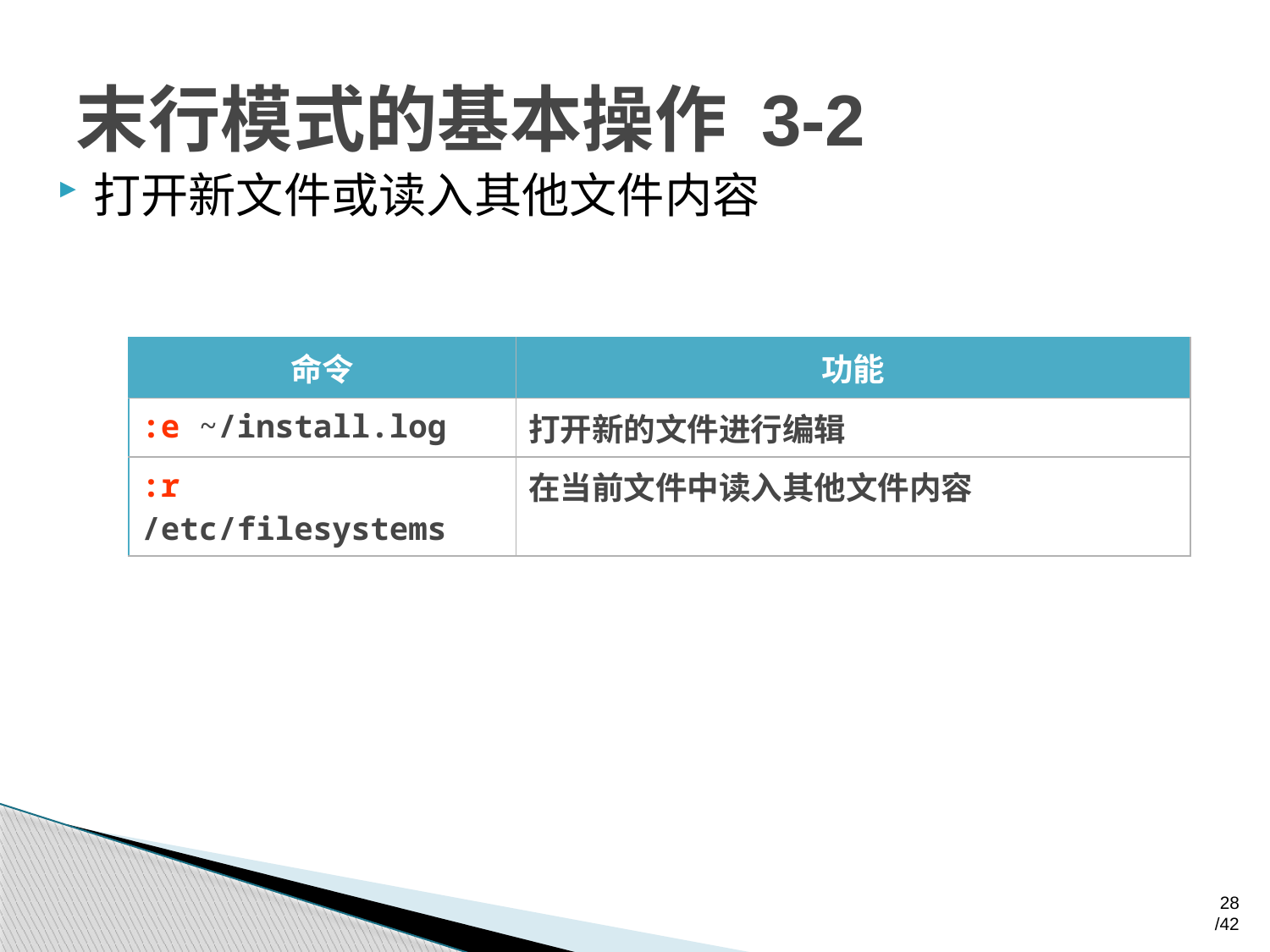

# 末行模式的基本操作 3-2
打开新文件或读入其他文件内容
| 命令 | 功能 |
| --- | --- |
| :e ~/install.log | 打开新的文件进行编辑 |
| :r /etc/filesystems | 在当前文件中读入其他文件内容 |
28/42